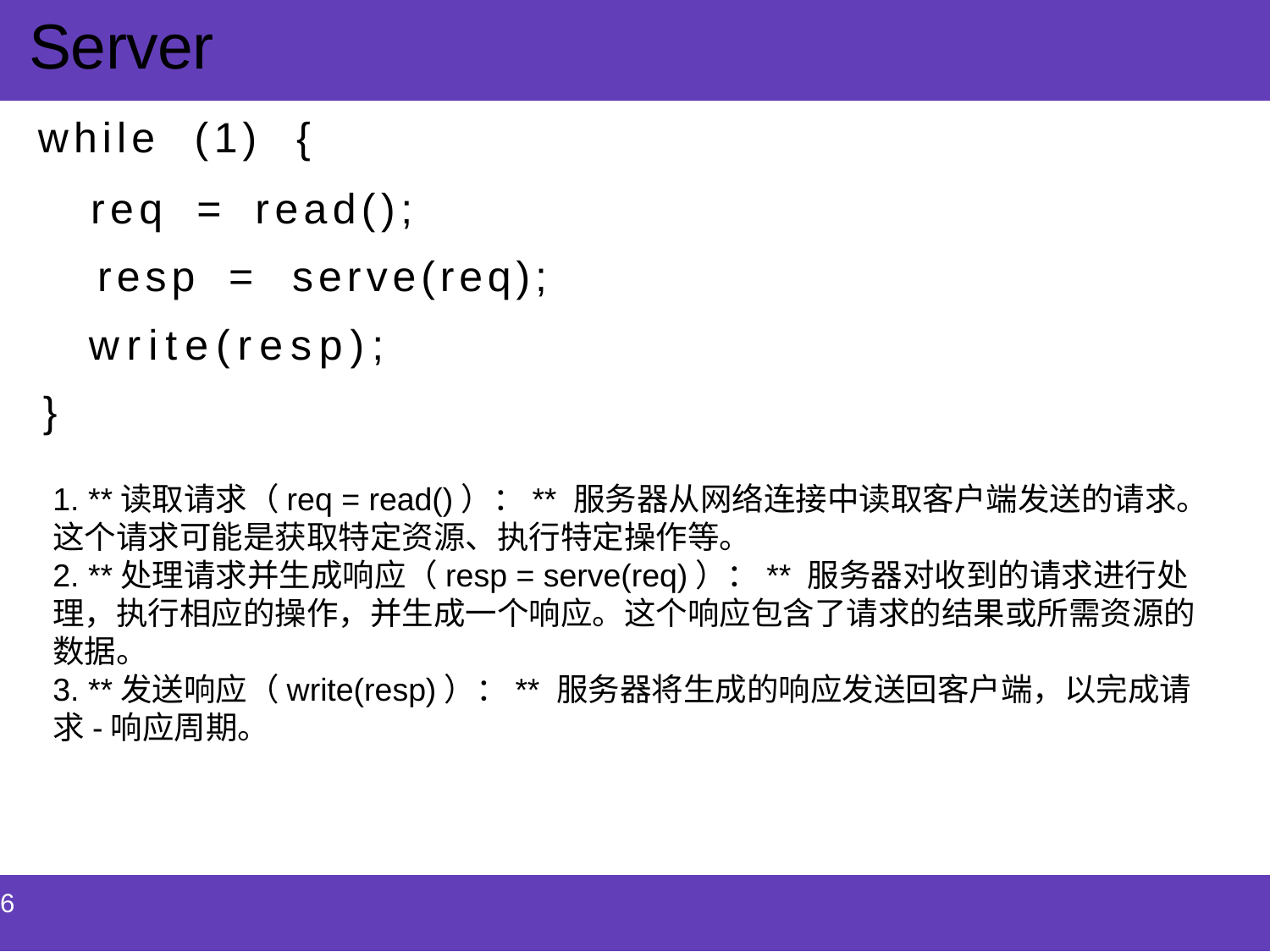

|  |
| --- |

Server

while  (1)  {
req  =  read();
resp  =  serve(req);
write(resp);

}
1. **读取请求（req = read()）：** 服务器从网络连接中读取客户端发送的请求。这个请求可能是获取特定资源、执行特定操作等。
2. **处理请求并生成响应（resp = serve(req)）：** 服务器对收到的请求进行处理，执行相应的操作，并生成一个响应。这个响应包含了请求的结果或所需资源的数据。
3. **发送响应（write(resp)）：** 服务器将生成的响应发送回客户端，以完成请求-响应周期。
| 6 |
| --- |